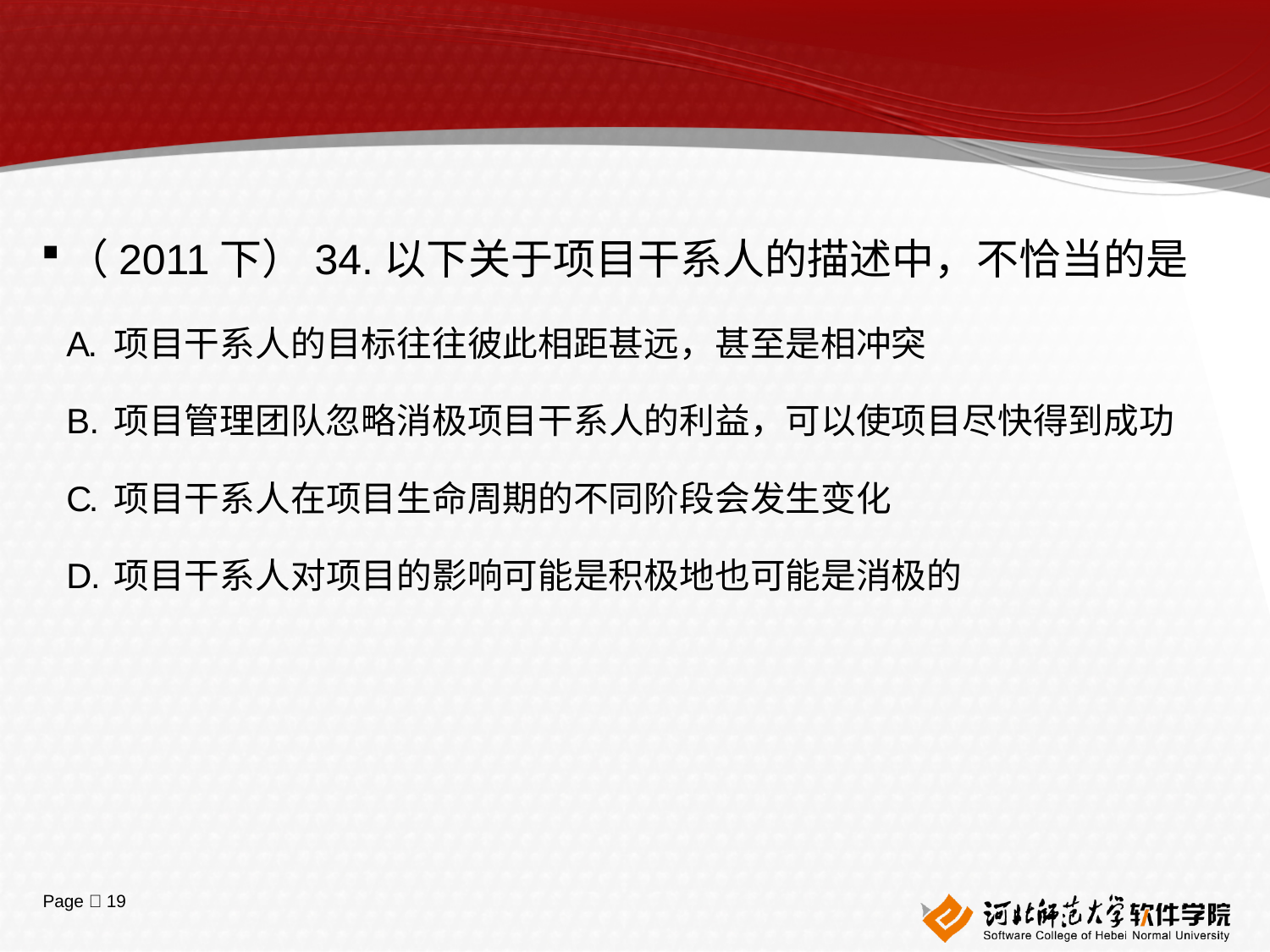

#
（2011下）34.以下关于项目干系人的描述中，不恰当的是
项目干系人的目标往往彼此相距甚远，甚至是相冲突
项目管理团队忽略消极项目干系人的利益，可以使项目尽快得到成功
项目干系人在项目生命周期的不同阶段会发生变化
项目干系人对项目的影响可能是积极地也可能是消极的